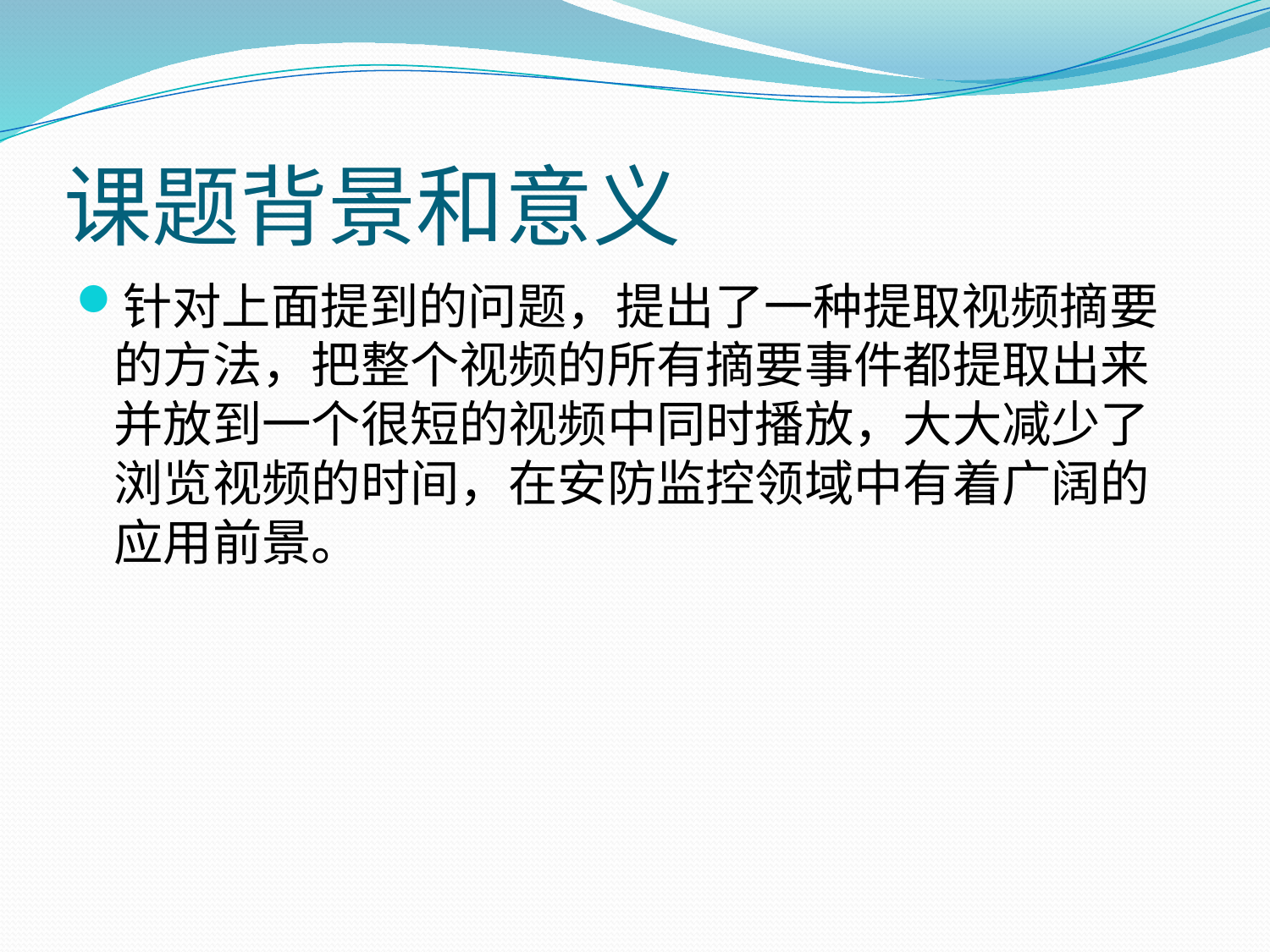

# 课题背景和意义
针对上面提到的问题，提出了一种提取视频摘要的方法，把整个视频的所有摘要事件都提取出来并放到一个很短的视频中同时播放，大大减少了浏览视频的时间，在安防监控领域中有着广阔的应用前景。